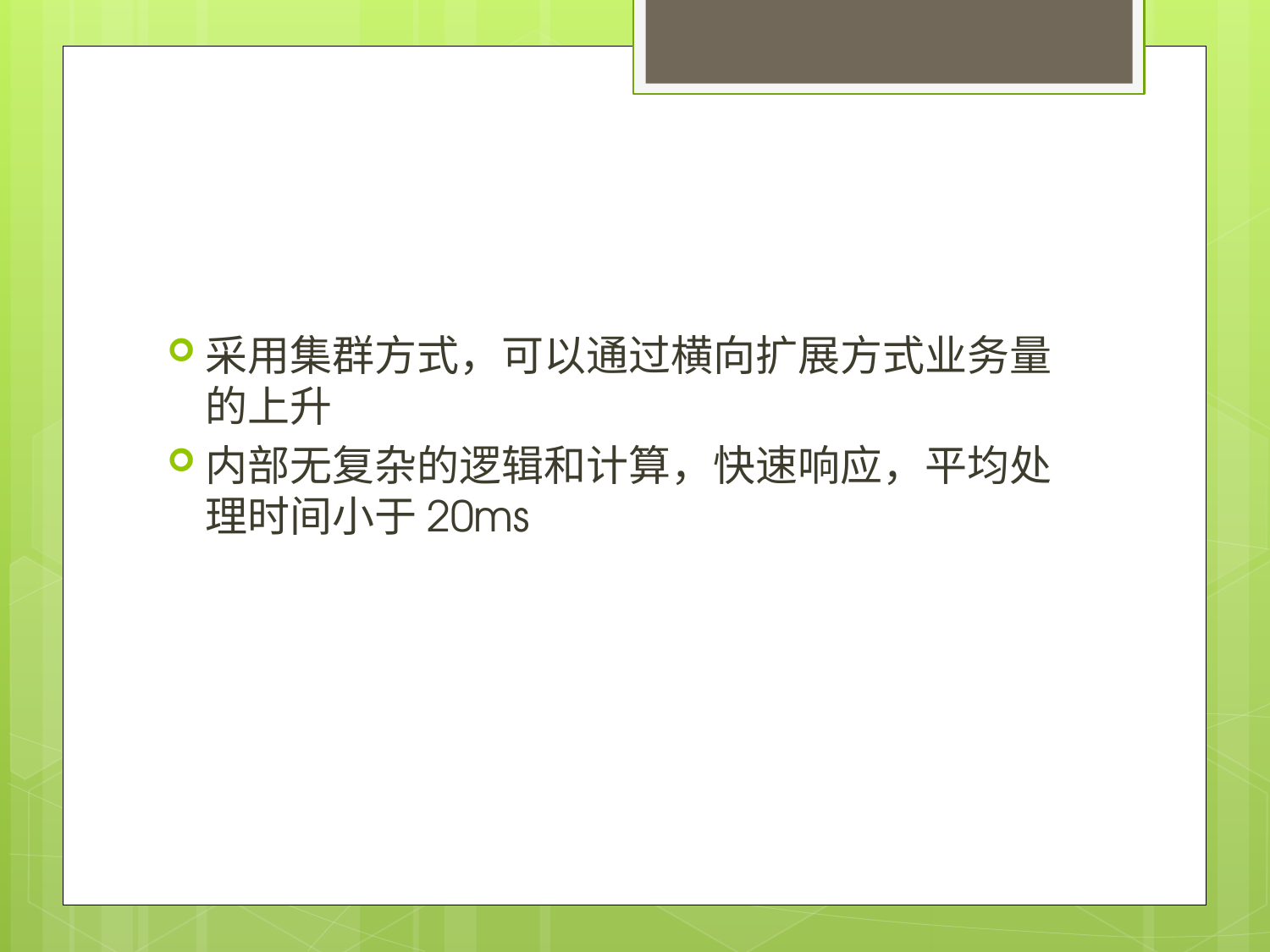

#
采用集群方式，可以通过横向扩展方式业务量的上升
内部无复杂的逻辑和计算，快速响应，平均处理时间小于20ms